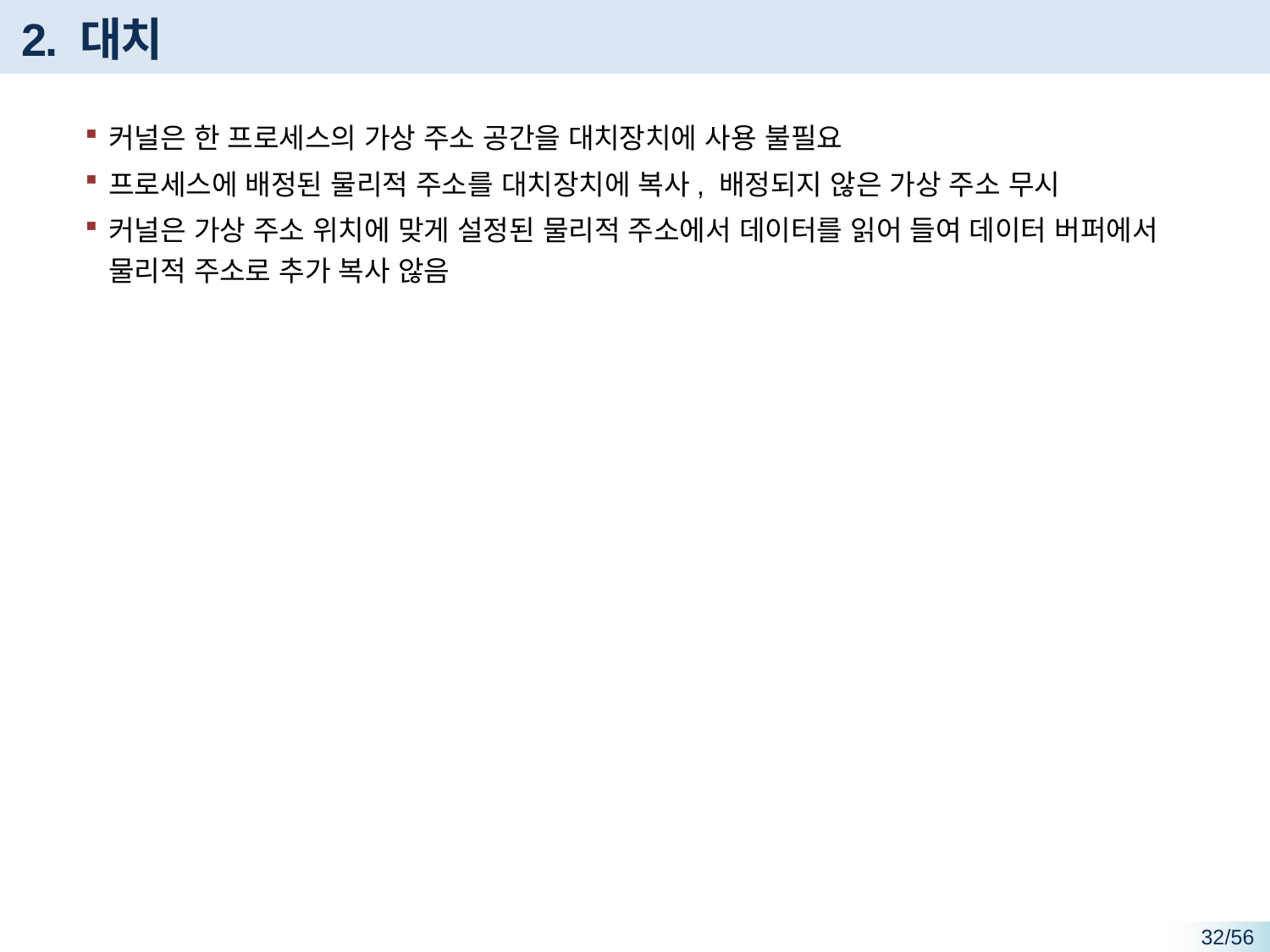

# 2. 대치
커널은 한 프로세스의 가상 주소 공간을 대치장치에 사용 불필요
프로세스에 배정된 물리적 주소를 대치장치에 복사, 배정되지 않은 가상 주소 무시
커널은 가상 주소 위치에 맞게 설정된 물리적 주소에서 데이터를 읽어 들여 데이터 버퍼에서 물리적 주소로 추가 복사 않음